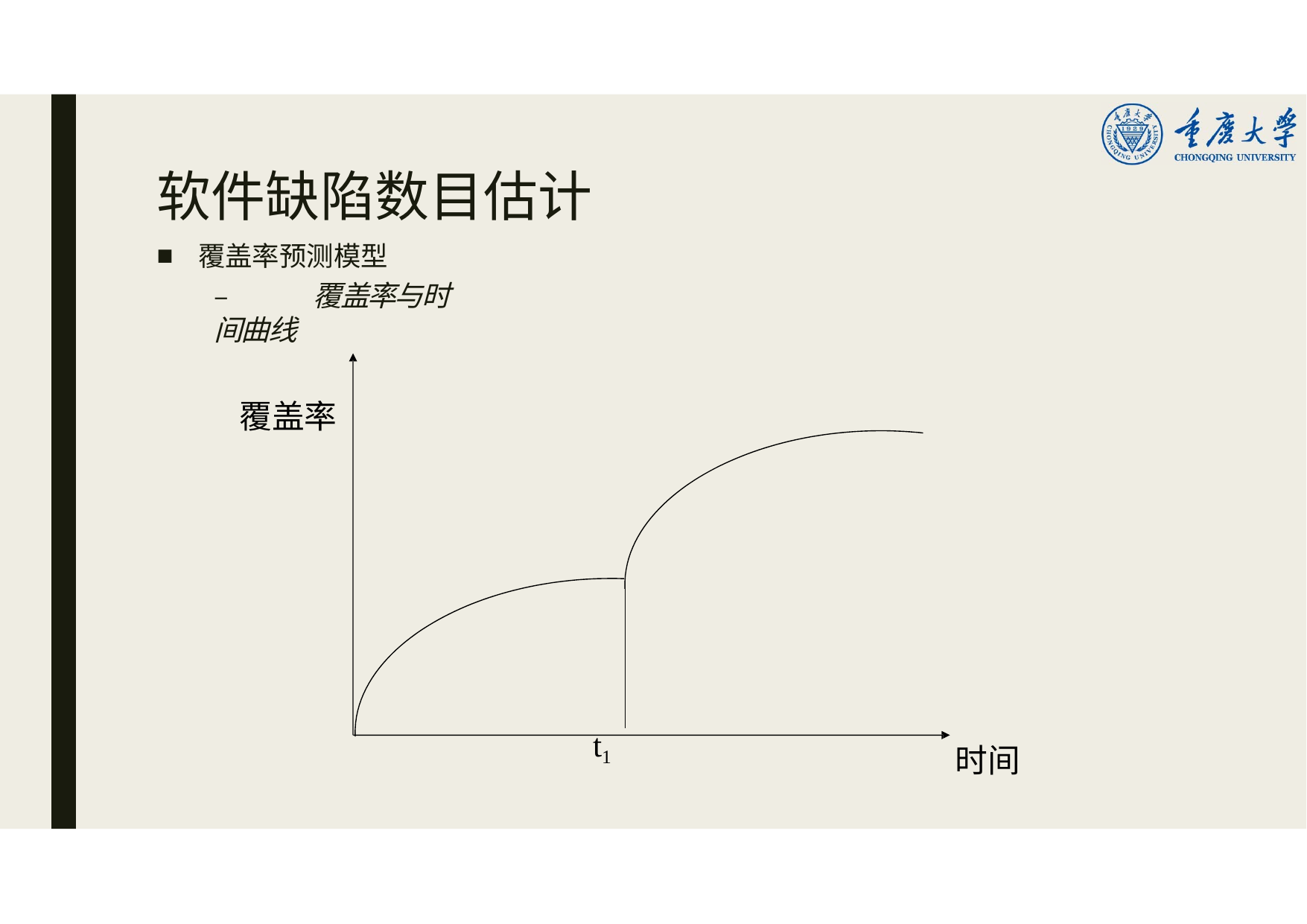

# 软件缺陷数目估计
覆盖率预测模型
–	覆盖率与时间曲线

覆盖率

t1

时间